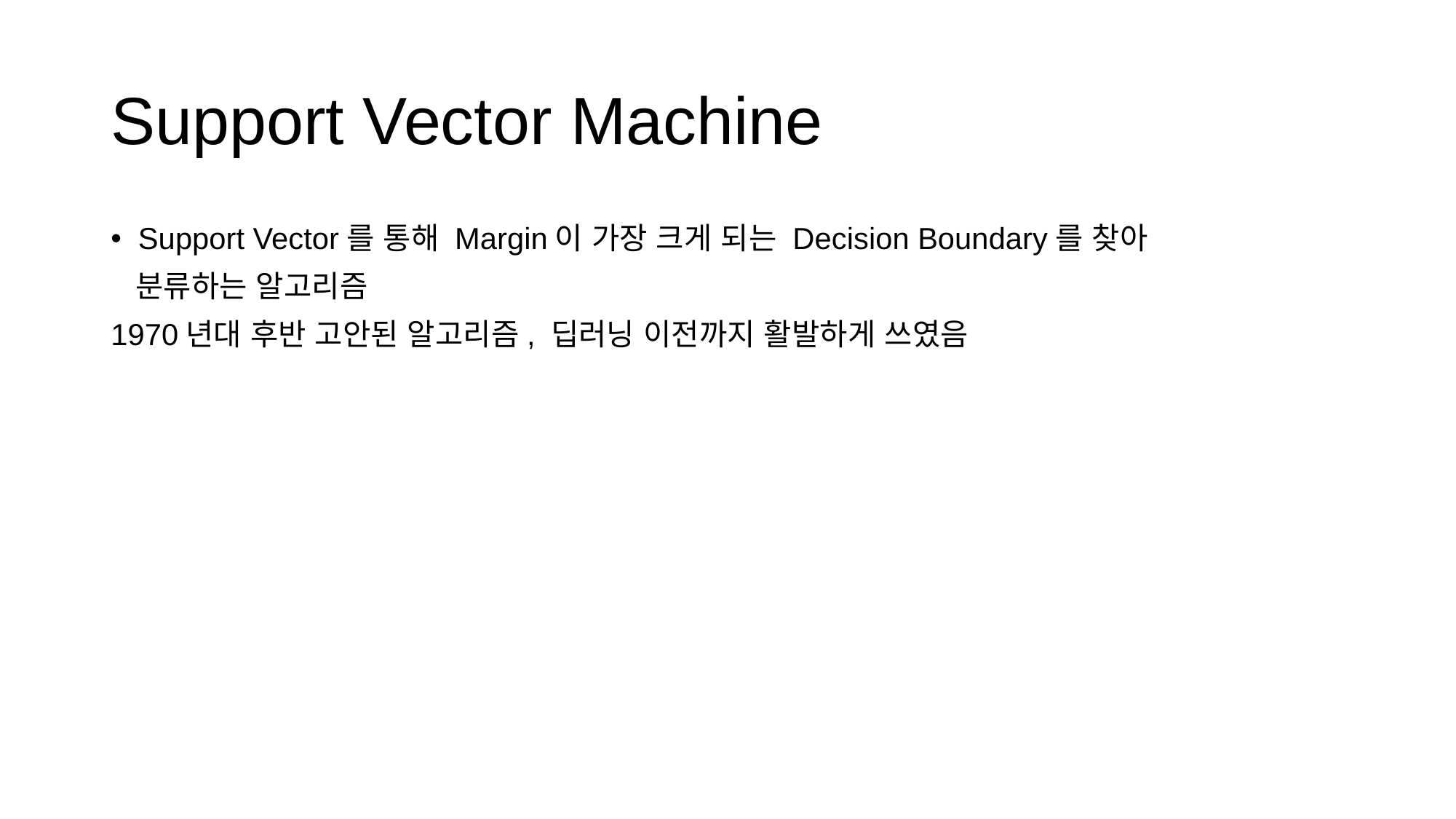

# Support Vector Machine
Support Vector를 통해 Margin이 가장 크게 되는 Decision Boundary를 찾아
  분류하는 알고리즘
1970년대 후반 고안된 알고리즘, 딥러닝 이전까지 활발하게 쓰였음